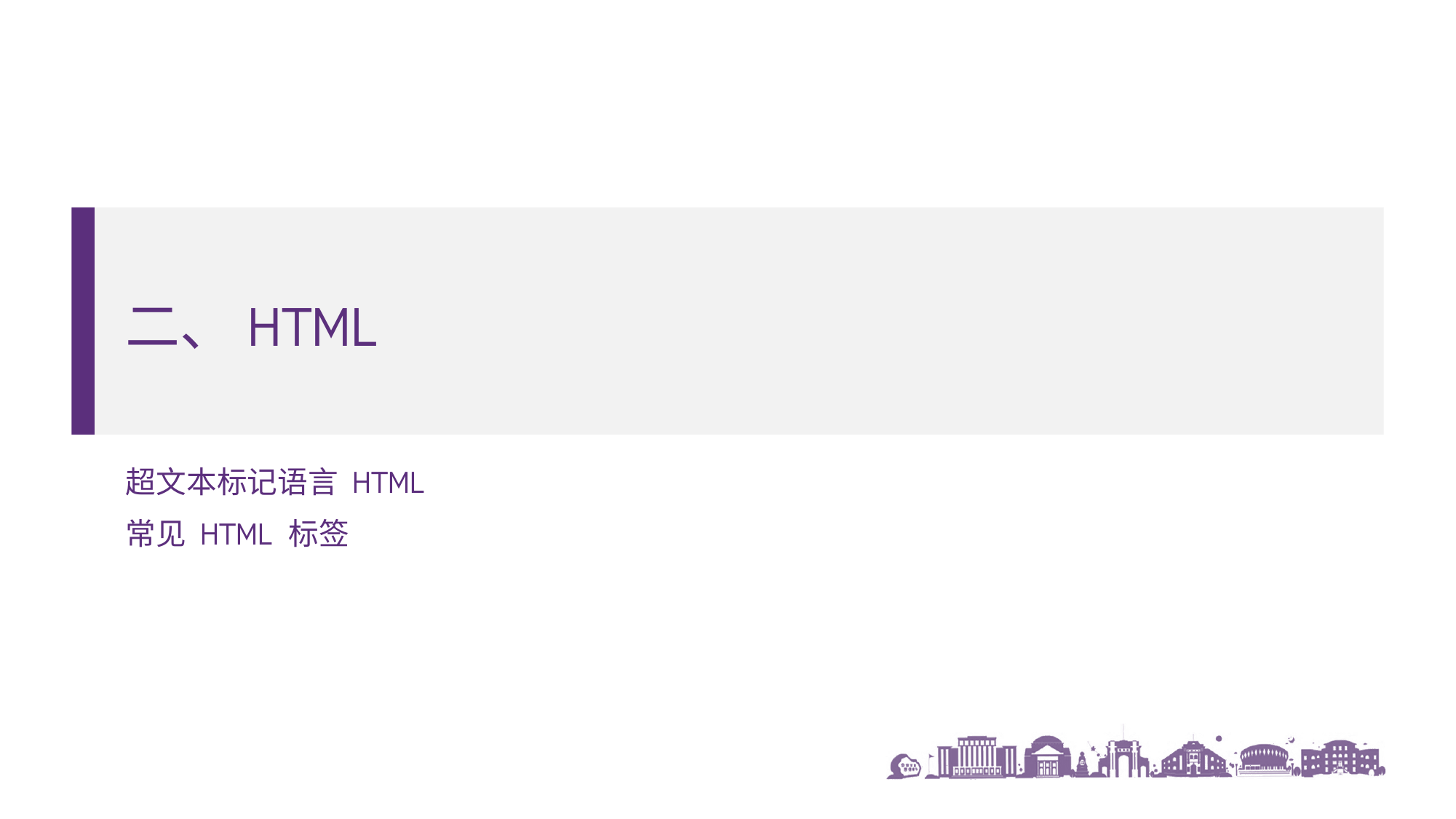

# 二、HTML
超文本标记语言 html
常见 HTMl 标签